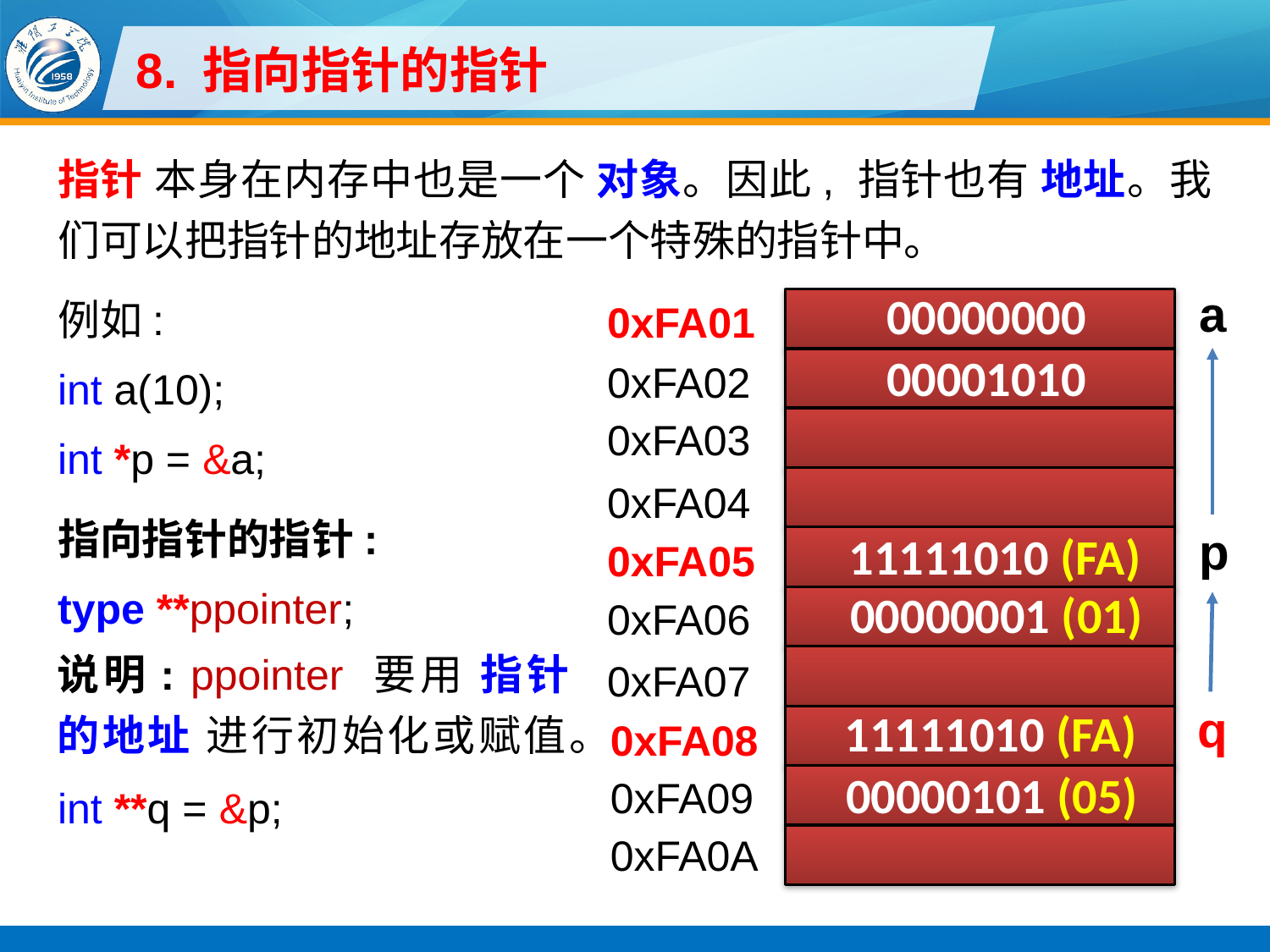

# 8. 指向指针的指针
指针 本身在内存中也是一个 对象。因此, 指针也有 地址。我们可以把指针的地址存放在一个特殊的指针中。
例如:
int a(10);
int *p = &a;
指向指针的指针:
type **ppointer;

int **q = &p;

a
00000000

0xFA01
00001010
0xFA02
0xFA03
0xFA04
p
11111010 (FA)
0xFA05
00000001 (01)
0xFA06
说明: ppointer 要用 指针的地址 进行初始化或赋值。
0xFA07
q
11111010 (FA)
0xFA08
00000101 (05)
0xFA09
0xFA0A